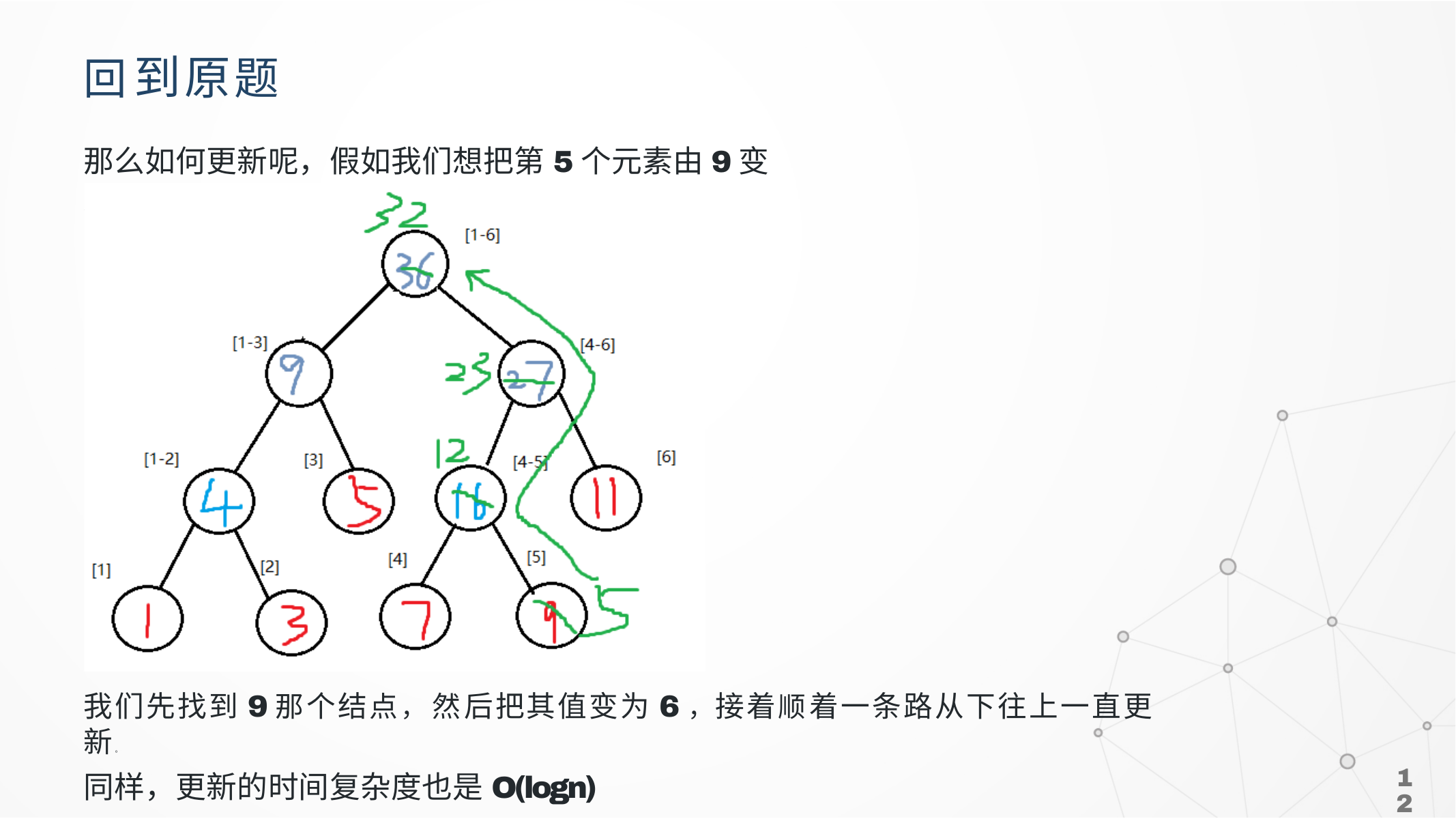

# 回到原题
那么如何更新呢，假如我们想把第5个元素由9变成6

我们先找到9那个结点，然后把其值变为6，接着顺着一条路从下往上一直更新。
同样，更新的时间复杂度也是O(logn)
12